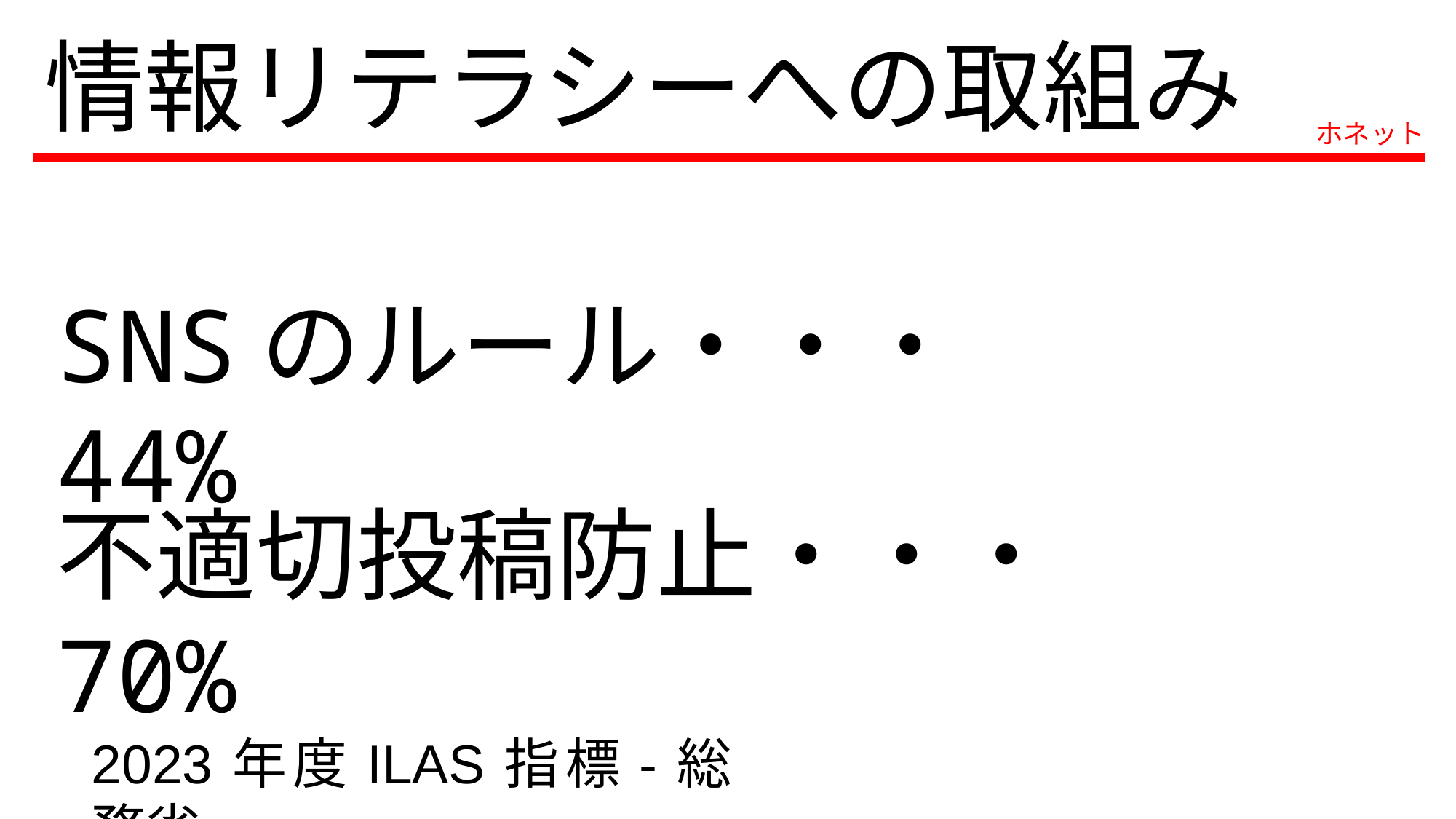

情報リテラシーへの取組み
ホネット
SNSのルール・・・44%
不適切投稿防止・・・70%
2023年度ILAS指標-総務省